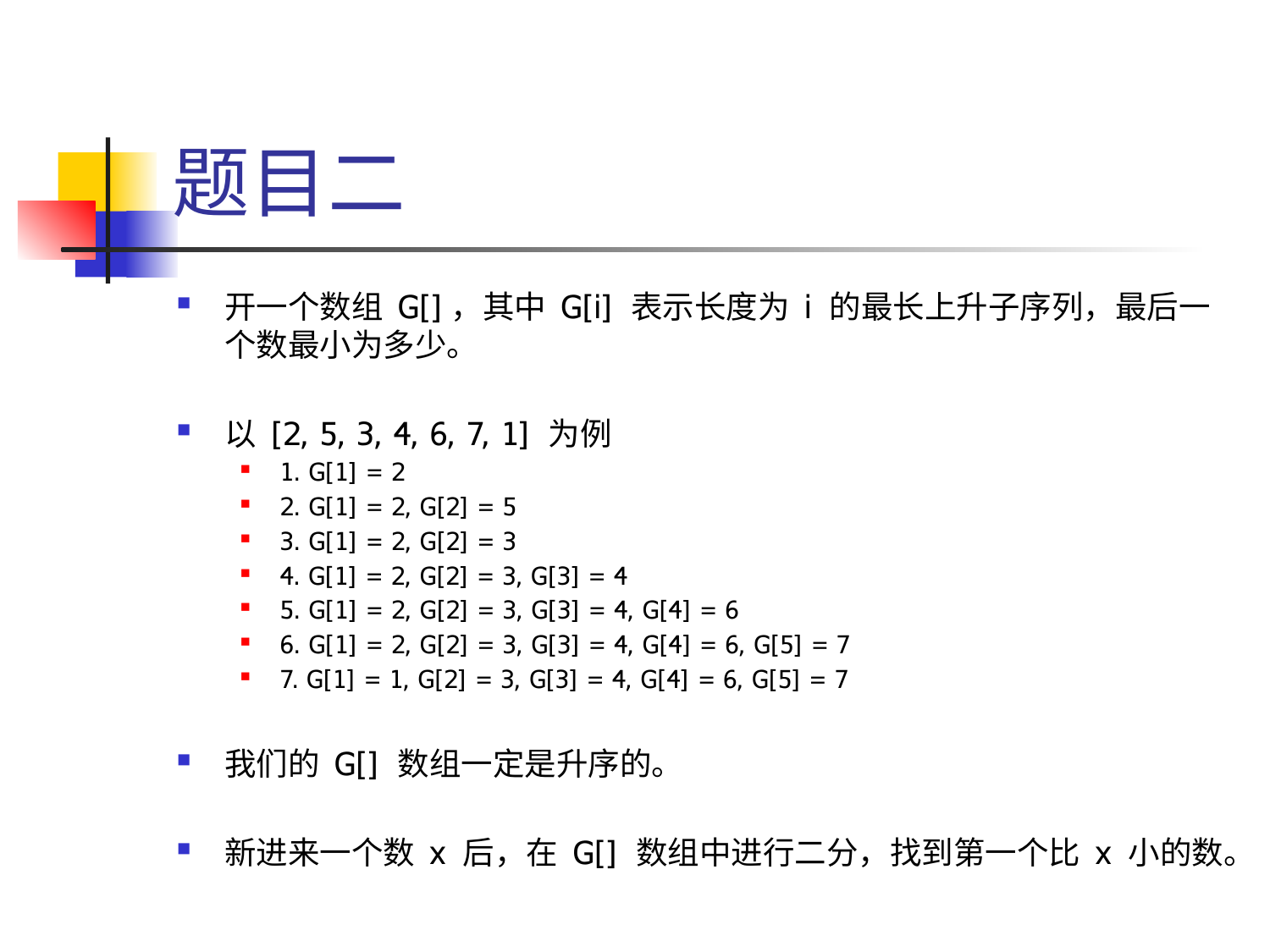

# 题目二
开一个数组 G[]，其中 G[i] 表示长度为 i 的最长上升子序列，最后一个数最小为多少。

以 [2, 5, 3, 4, 6, 7, 1] 为例
1. G[1] = 2
2. G[1] = 2, G[2] = 5
3. G[1] = 2, G[2] = 3
4. G[1] = 2, G[2] = 3, G[3] = 4
5. G[1] = 2, G[2] = 3, G[3] = 4, G[4] = 6
6. G[1] = 2, G[2] = 3, G[3] = 4, G[4] = 6, G[5] = 7
7. G[1] = 1, G[2] = 3, G[3] = 4, G[4] = 6, G[5] = 7

我们的 G[] 数组一定是升序的。

新进来一个数 x 后，在 G[] 数组中进行二分，找到第一个比 x 小的数。